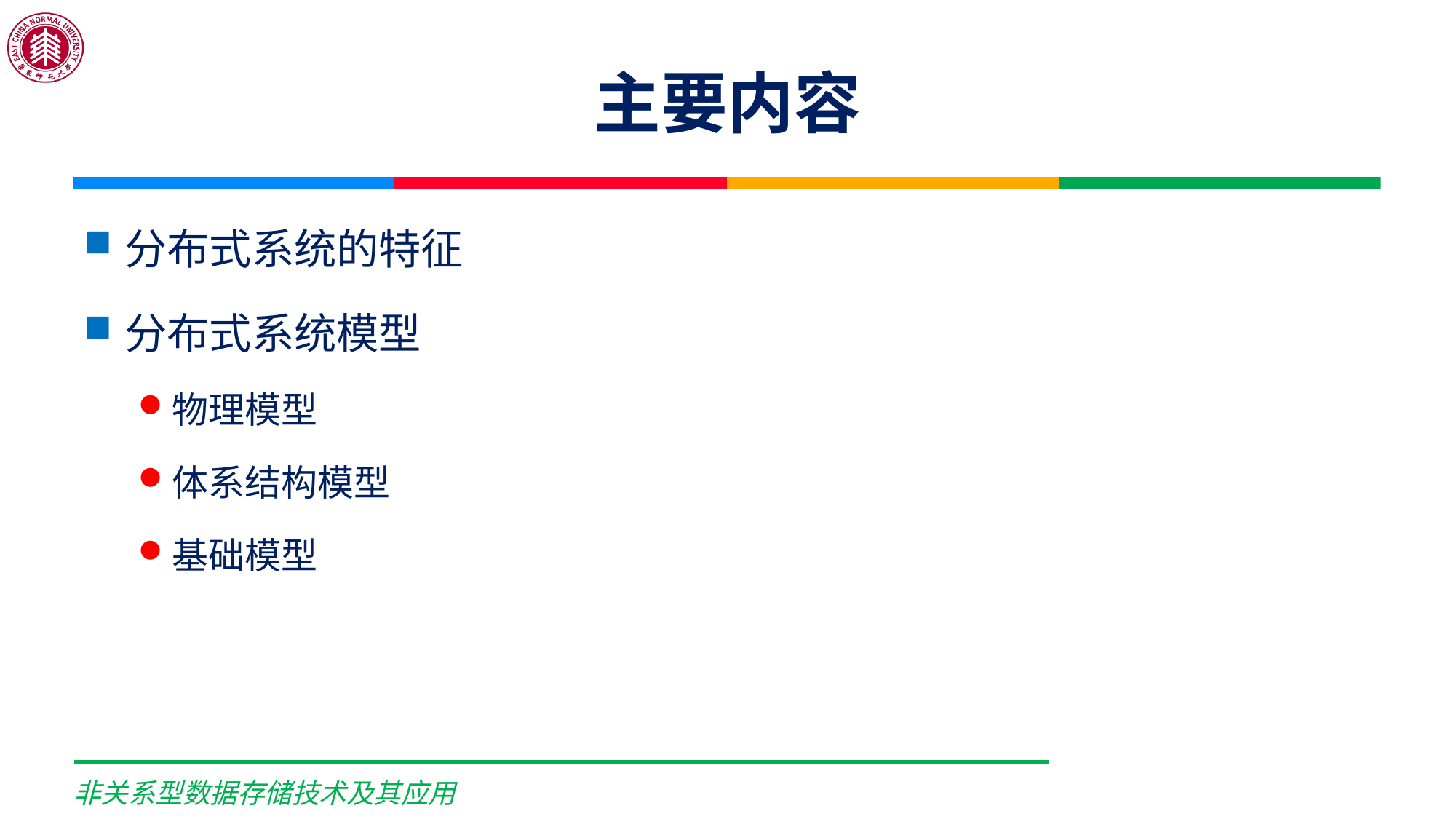

# 主要内容
分布式系统的特征
分布式系统模型
物理模型
体系结构模型
基础模型